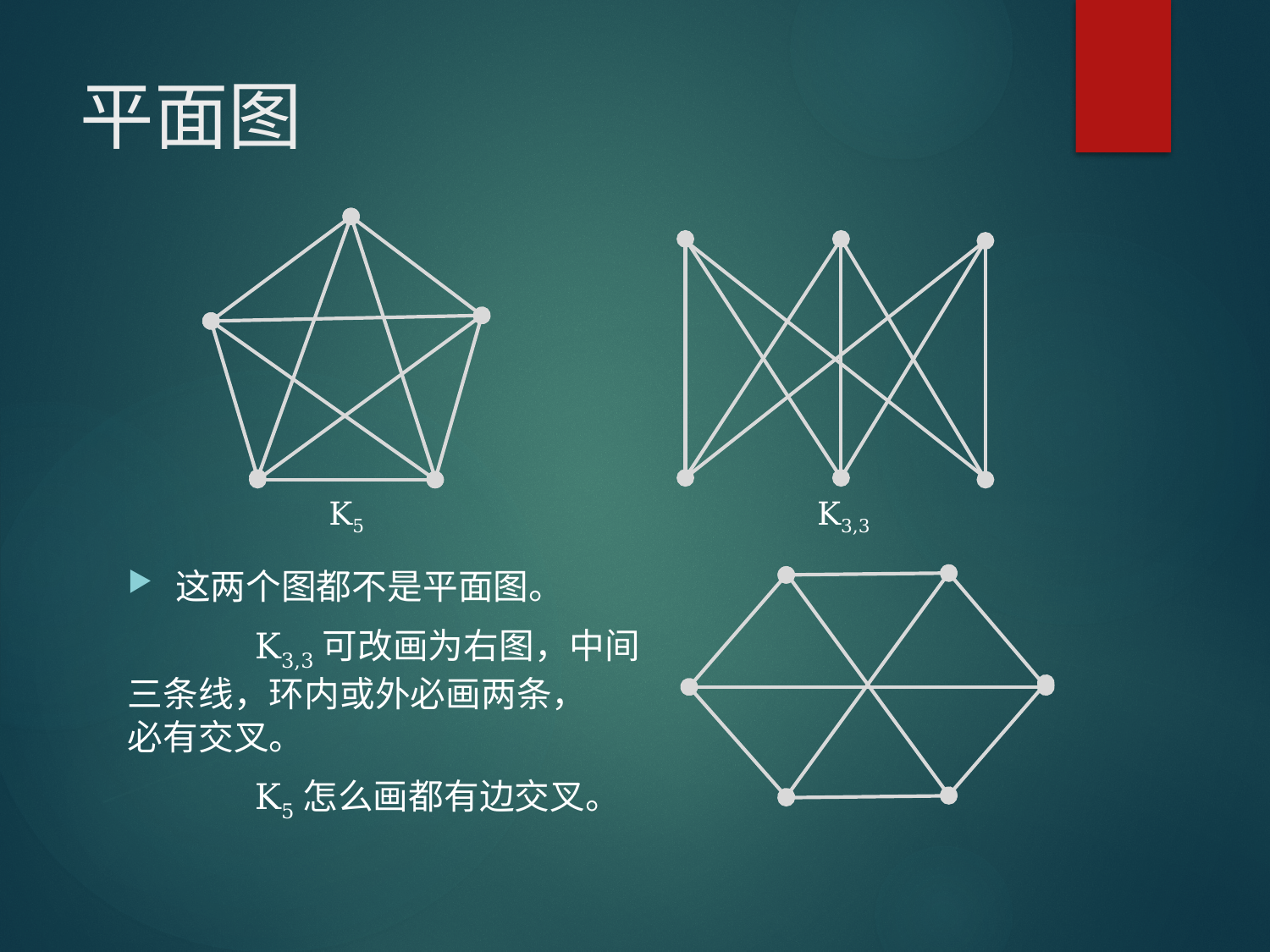

# 平面图

这两个图都不是平面图。
	K3,3可改画为右图，中间
三条线，环内或外必画两条，
必有交叉。
	K5怎么画都有边交叉。

K5
K3,3